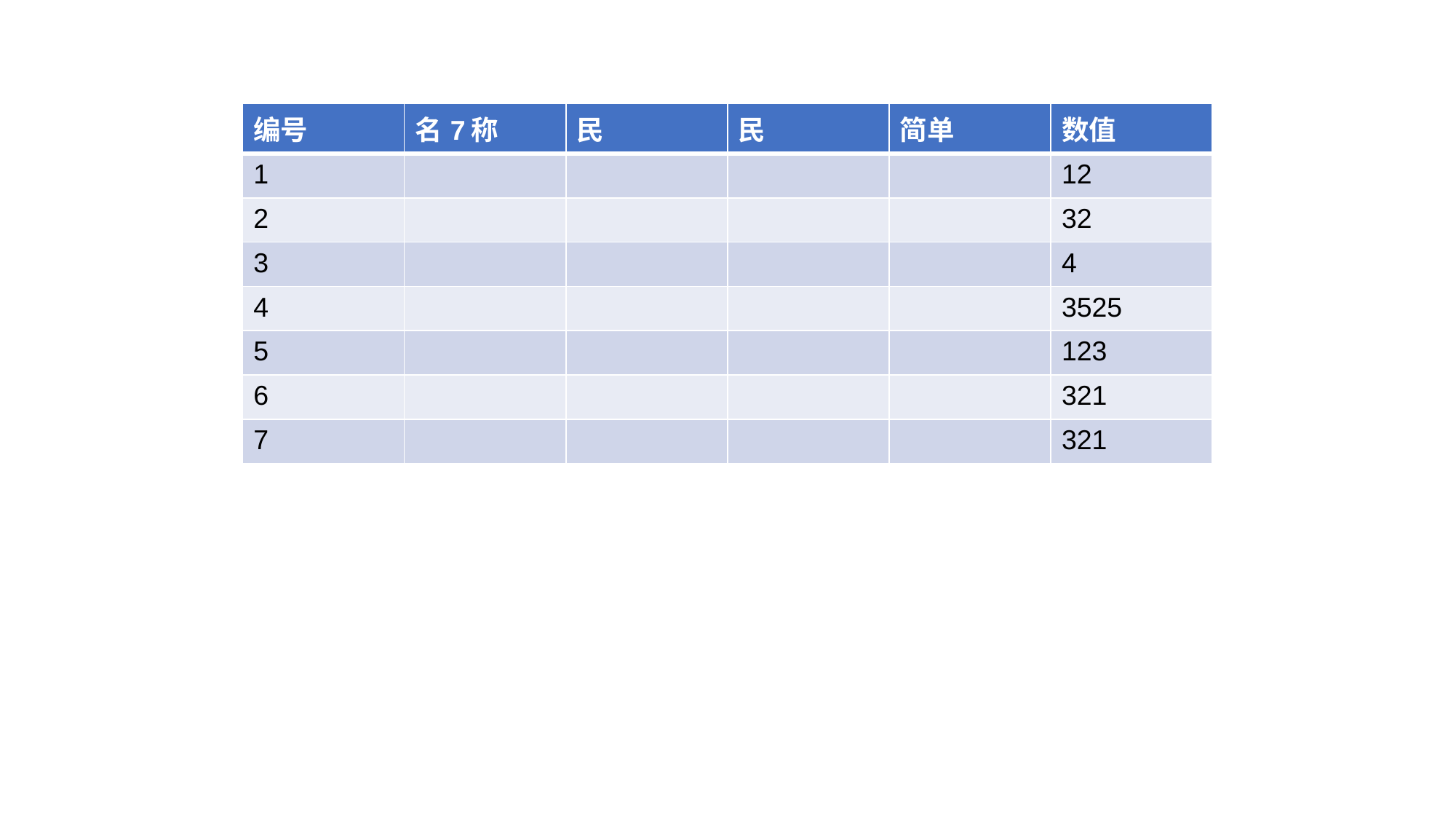

| 编号 | 名7称 | 民 | 民 | 简单 | 数值 |
| --- | --- | --- | --- | --- | --- |
| 1 |  |  |  |  | 12 |
| 2 |  |  |  |  | 32 |
| 3 |  |  |  |  | 4 |
| 4 |  |  |  |  | 3525 |
| 5 |  |  |  |  | 123 |
| 6 |  |  |  |  | 321 |
| 7 |  |  |  |  | 321 |